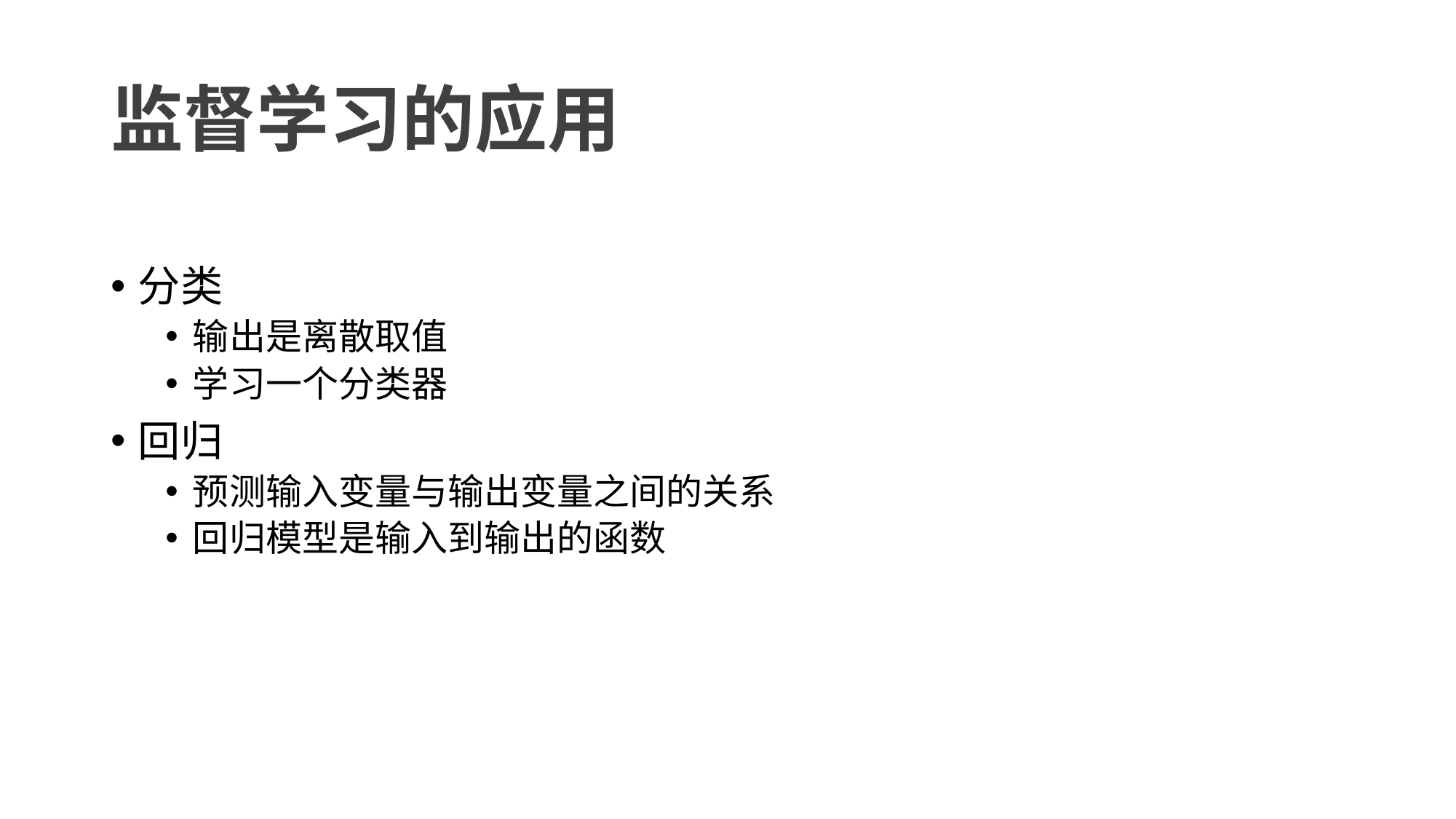

# 监督学习的应用
分类
输出是离散取值
学习一个分类器
回归
预测输入变量与输出变量之间的关系
回归模型是输入到输出的函数